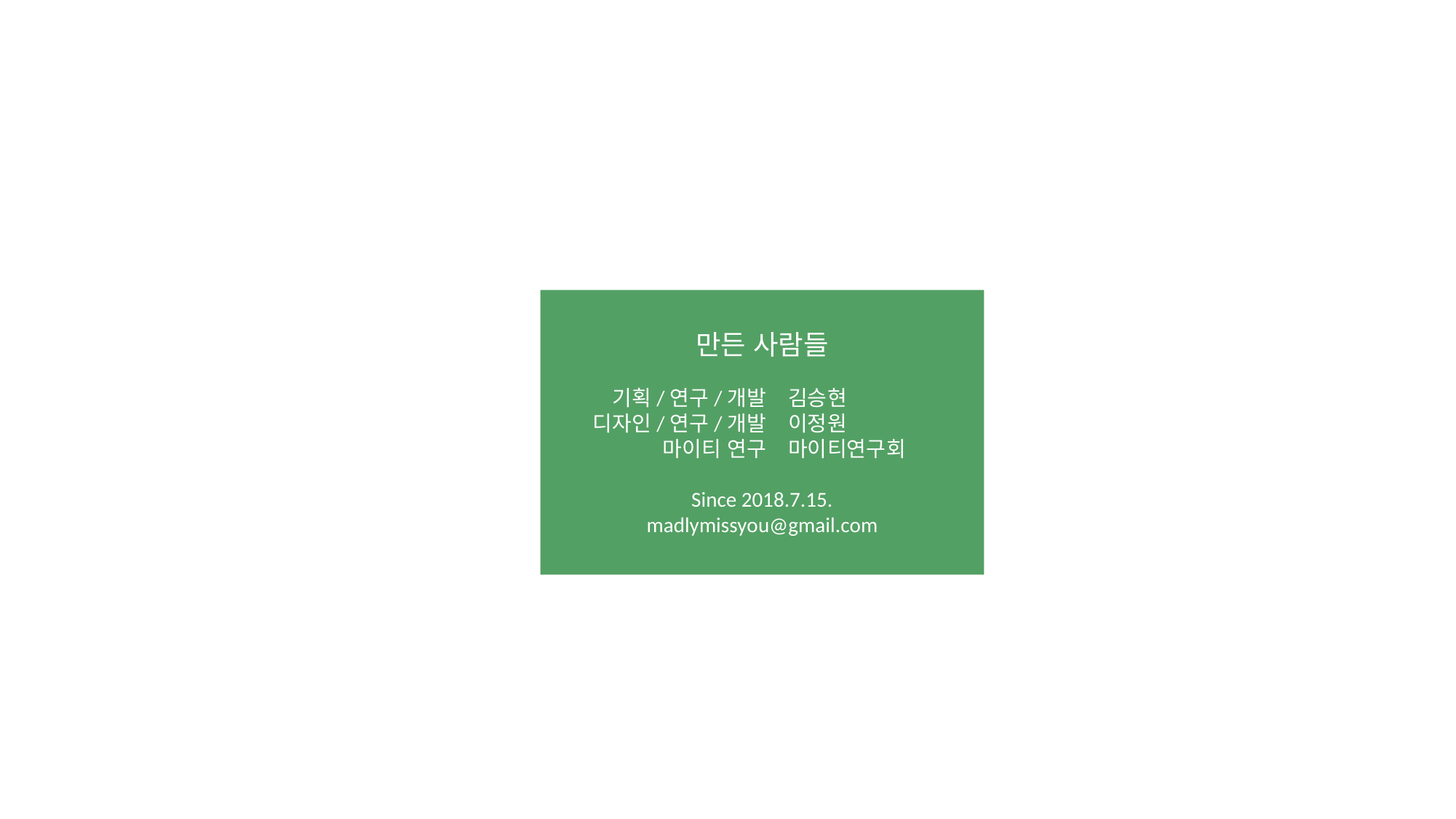

만든 사람들
기획/연구/개발
디자인/연구/개발
마이티 연구
김승현
이정원
마이티연구회
Since 2018.7.15.
madlymissyou@gmail.com